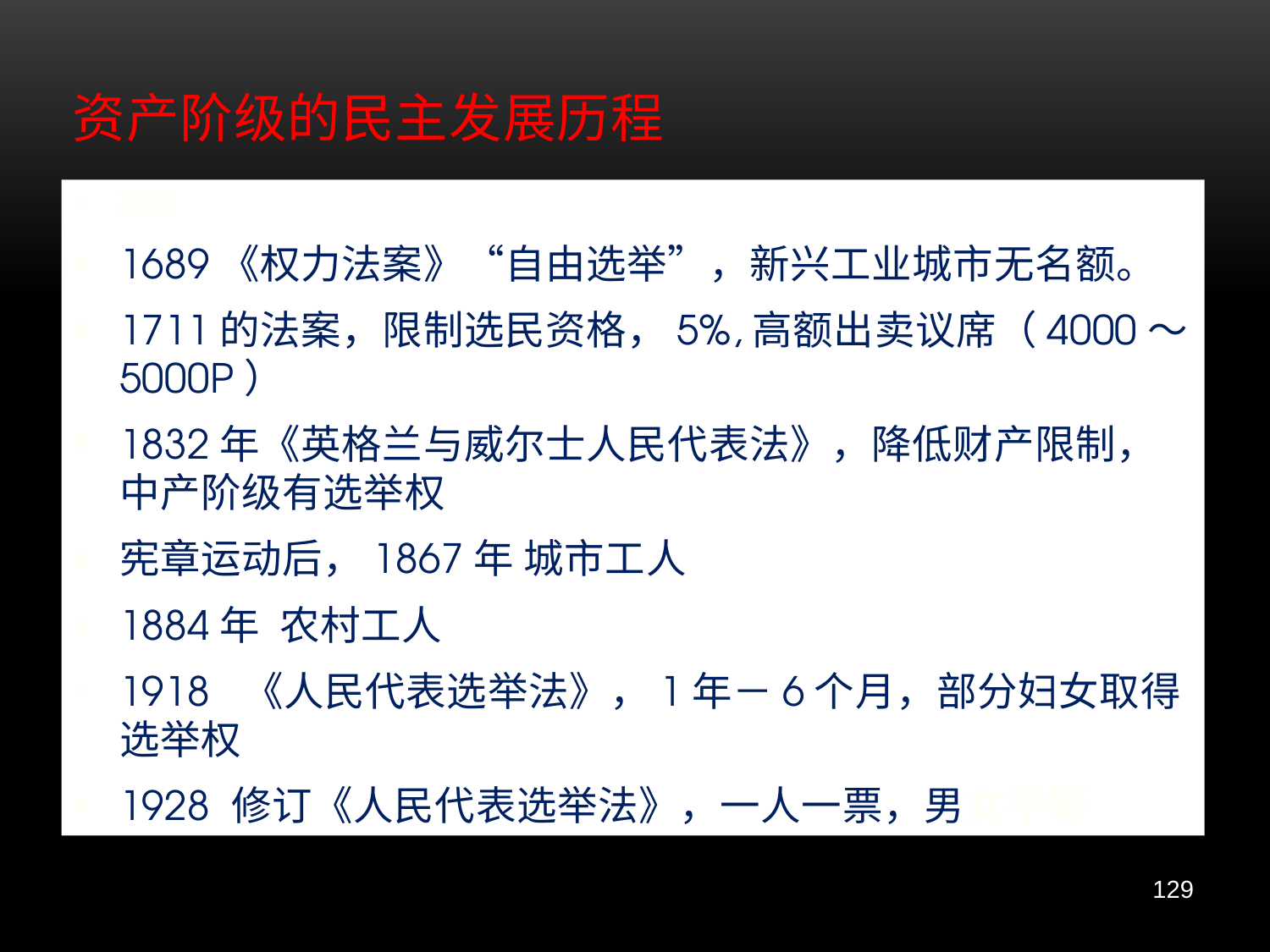

资产阶级的民主发展历程
英国
1689《权力法案》“自由选举”，新兴工业城市无名额。
1711的法案，限制选民资格，5%,高额出卖议席（4000～5000P）
1832年《英格兰与威尔士人民代表法》，降低财产限制，中产阶级有选举权
宪章运动后，1867年 城市工人
1884年  农村工人
1918  《人民代表选举法》，1年－6个月，部分妇女取得选举权
1928 修订《人民代表选举法》，一人一票，男女平等
129